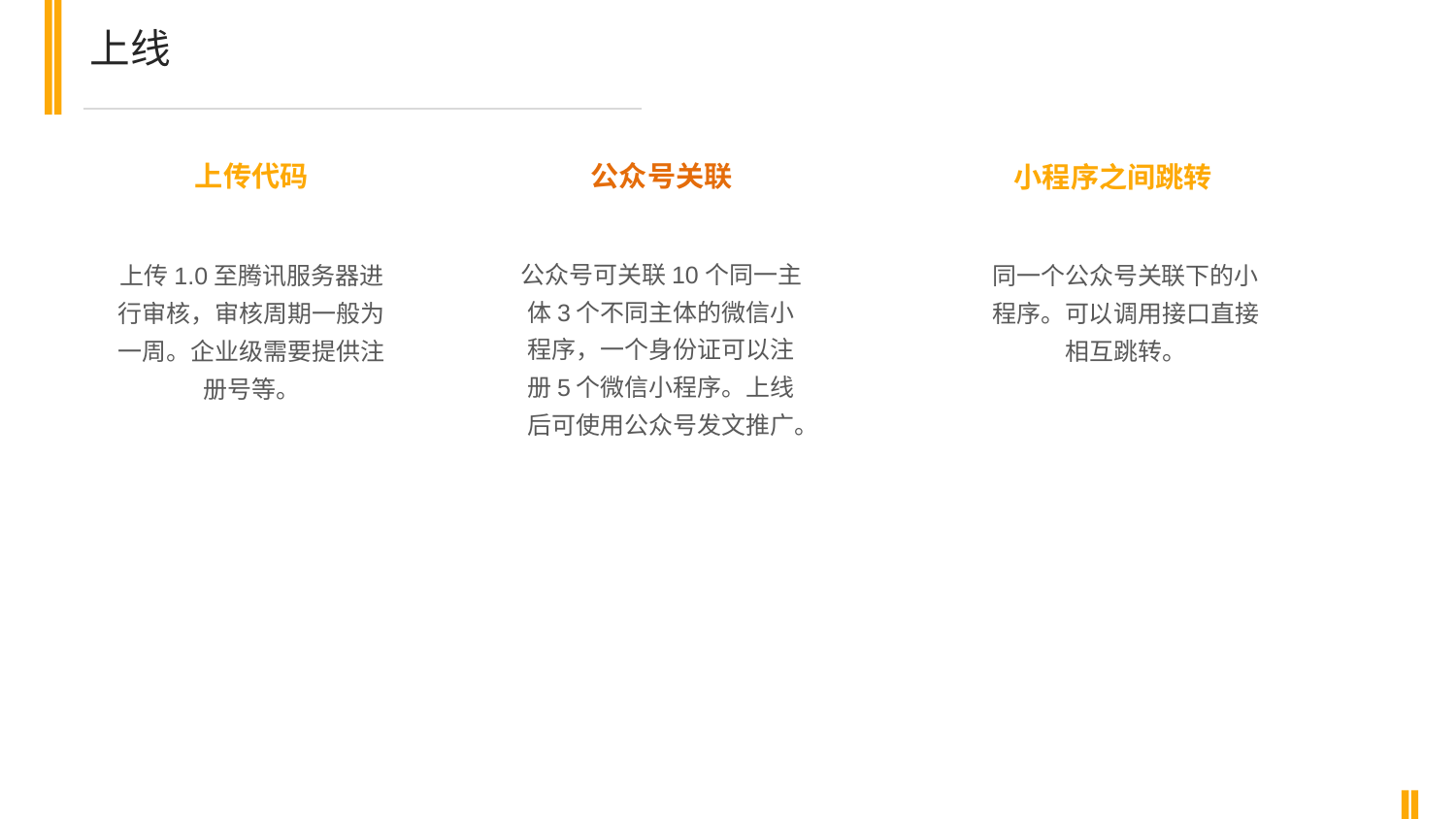

上线
公众号关联
上传代码
小程序之间跳转
公众号可关联10个同一主体3个不同主体的微信小程序，一个身份证可以注册5个微信小程序。上线后可使用公众号发文推广。
上传1.0至腾讯服务器进行审核，审核周期一般为一周。企业级需要提供注册号等。
同一个公众号关联下的小程序。可以调用接口直接相互跳转。